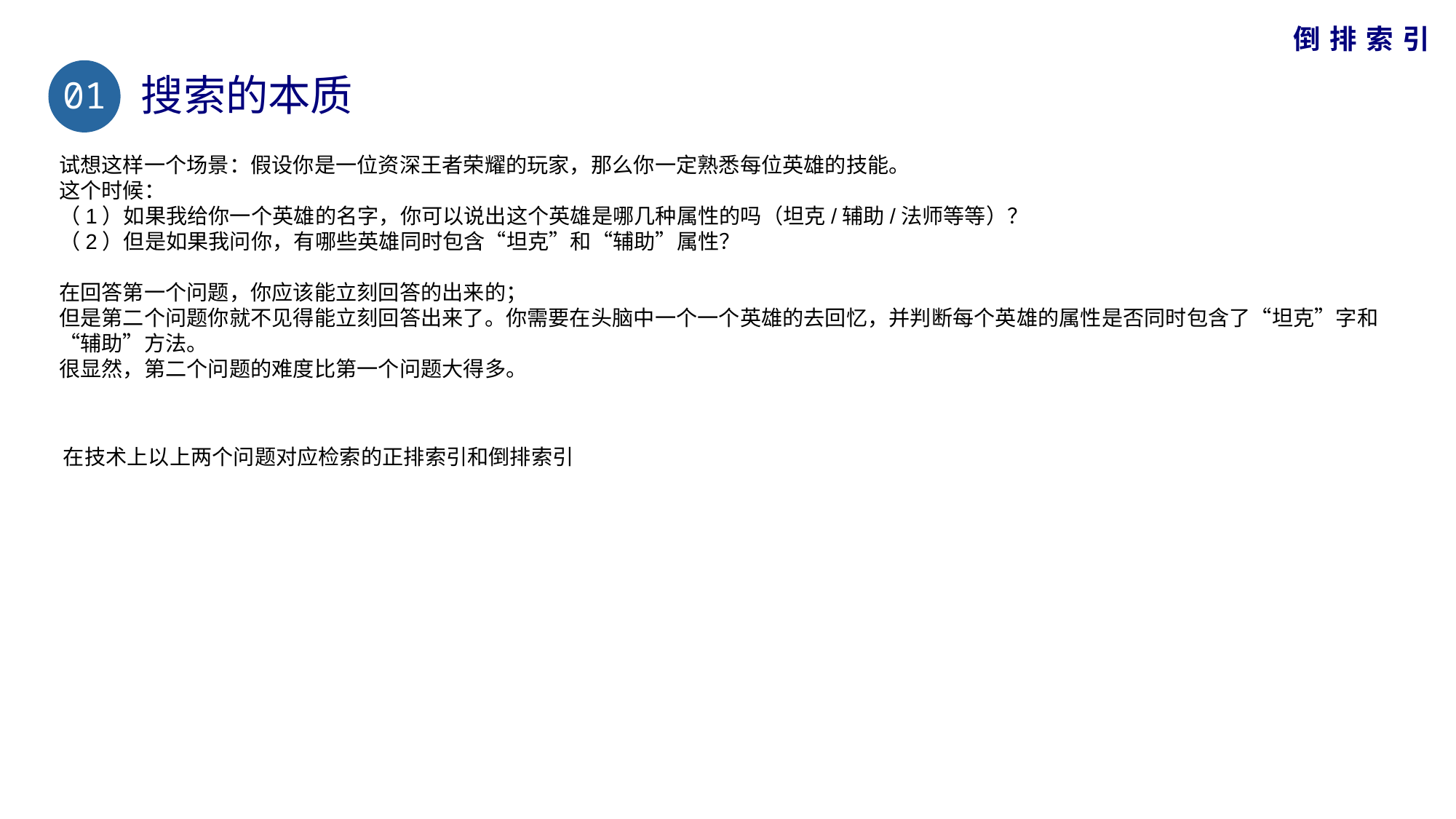

倒排索引

搜索的本质
01
试想这样一个场景：假设你是一位资深王者荣耀的玩家，那么你一定熟悉每位英雄的技能。
这个时候：
（1）如果我给你一个英雄的名字，你可以说出这个英雄是哪几种属性的吗（坦克/辅助/法师等等）？
（2）但是如果我问你，有哪些英雄同时包含“坦克”和“辅助”属性？

在回答第一个问题，你应该能立刻回答的出来的；
但是第二个问题你就不见得能立刻回答出来了。你需要在头脑中一个一个英雄的去回忆，并判断每个英雄的属性是否同时包含了“坦克”字和“辅助”方法。
很显然，第二个问题的难度比第一个问题大得多。
在技术上以上两个问题对应检索的正排索引和倒排索引